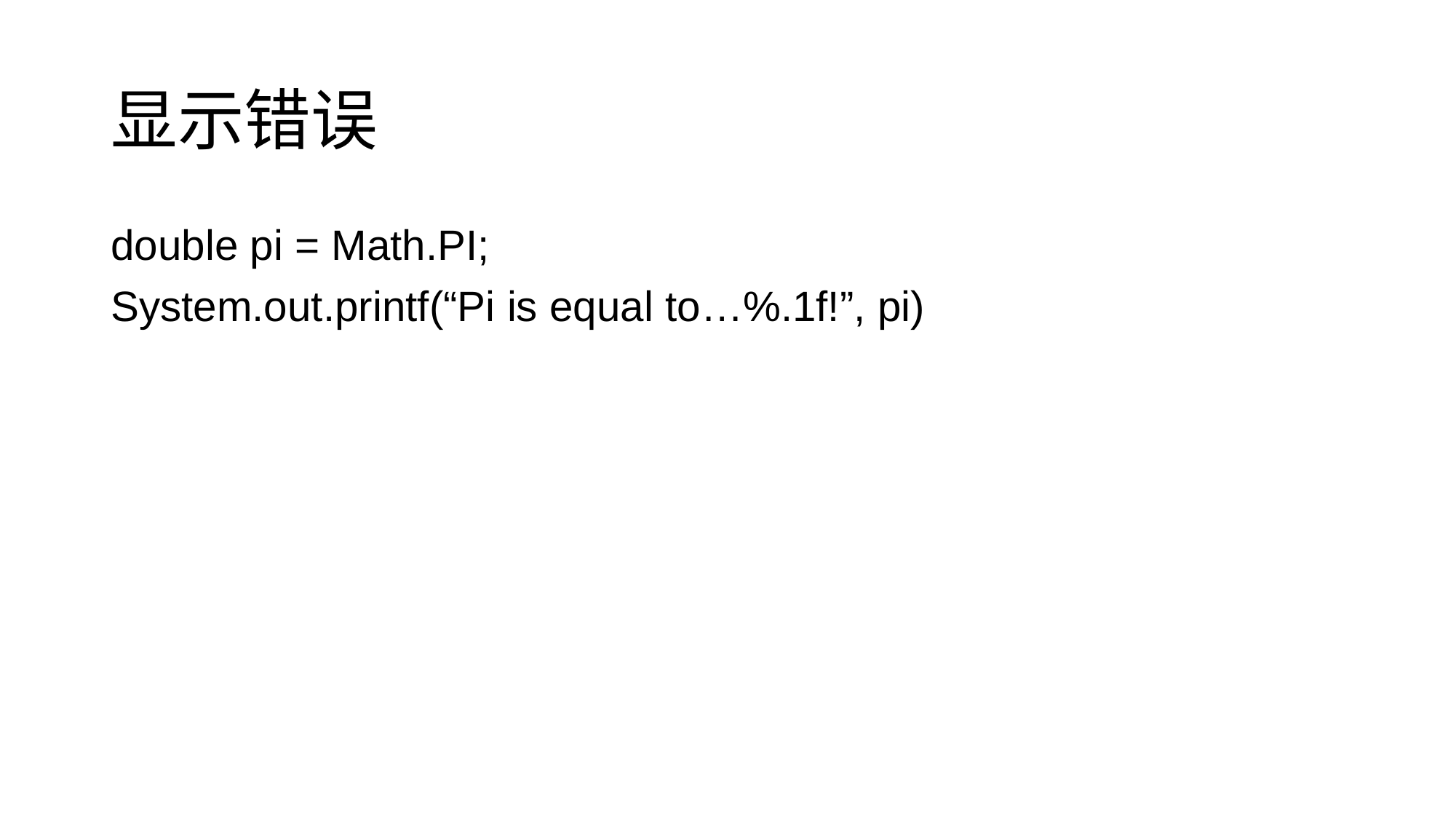

# 显示错误
double pi = Math.PI;
System.out.printf(“Pi is equal to…%.1f!”, pi)